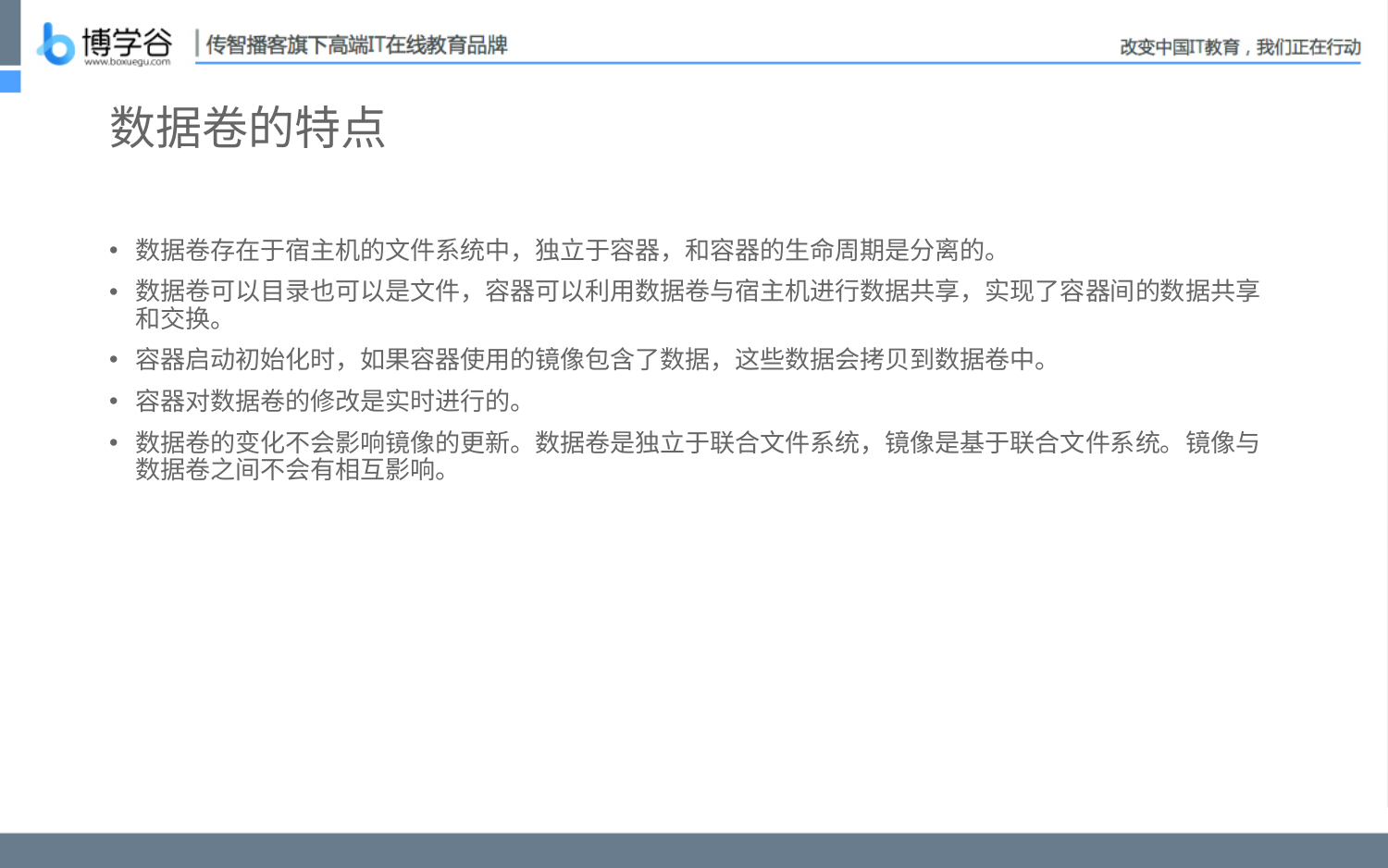

# 数据卷的特点
数据卷存在于宿主机的文件系统中，独立于容器，和容器的生命周期是分离的。
数据卷可以目录也可以是文件，容器可以利用数据卷与宿主机进行数据共享，实现了容器间的数据共享和交换。
容器启动初始化时，如果容器使用的镜像包含了数据，这些数据会拷贝到数据卷中。
容器对数据卷的修改是实时进行的。
数据卷的变化不会影响镜像的更新。数据卷是独立于联合文件系统，镜像是基于联合文件系统。镜像与数据卷之间不会有相互影响。